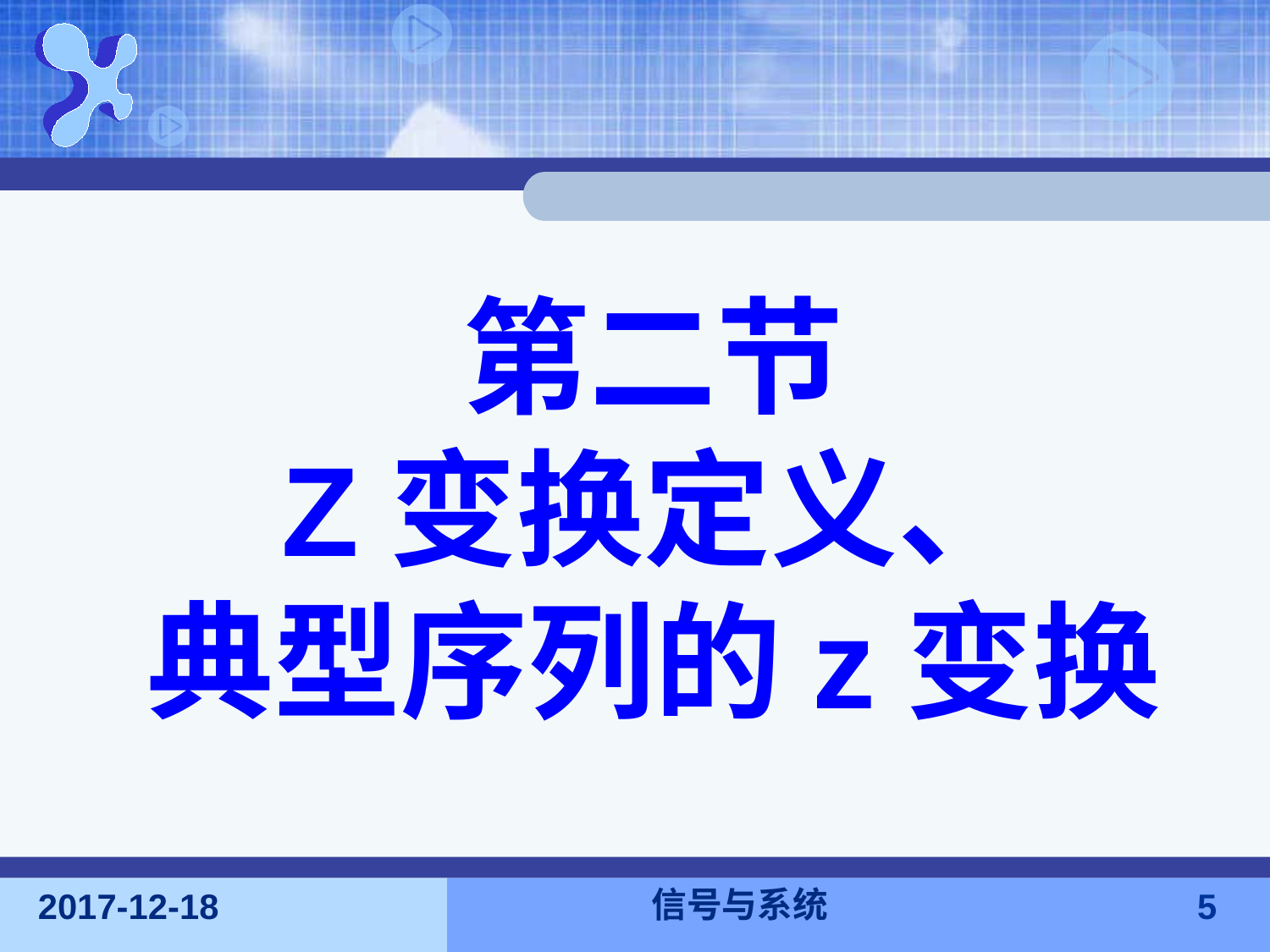

# 第二节 Z变换定义、 典型序列的z变换
信号与系统
2017-12-18
5